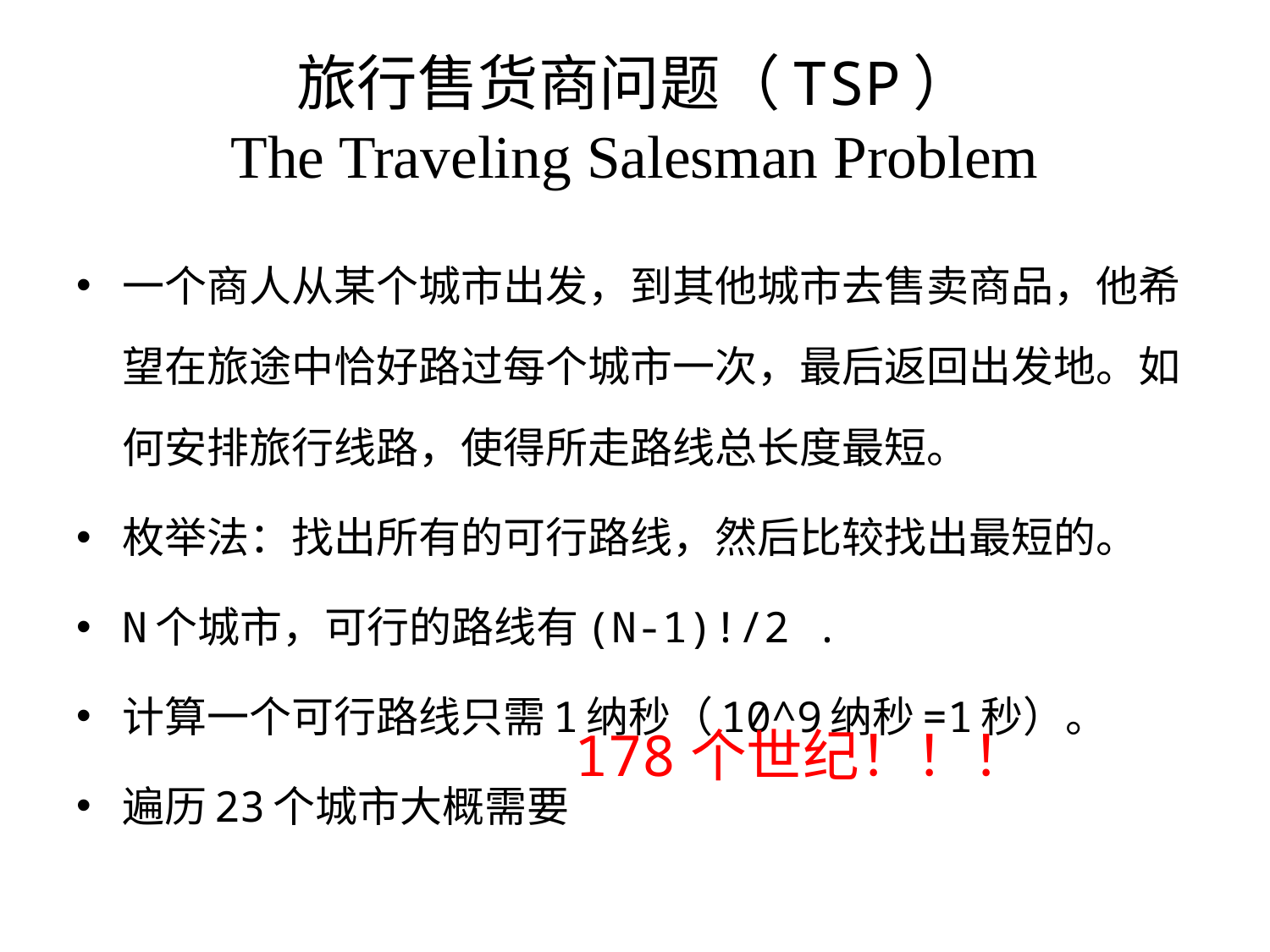

# 旅行售货商问题（TSP） The Traveling Salesman Problem
一个商人从某个城市出发，到其他城市去售卖商品，他希望在旅途中恰好路过每个城市一次，最后返回出发地。如何安排旅行线路，使得所走路线总长度最短。
枚举法：找出所有的可行路线，然后比较找出最短的。
N个城市，可行的路线有(N-1)!/2 .
计算一个可行路线只需1纳秒（10^9纳秒=1秒）。
遍历23个城市大概需要
178个世纪！！！